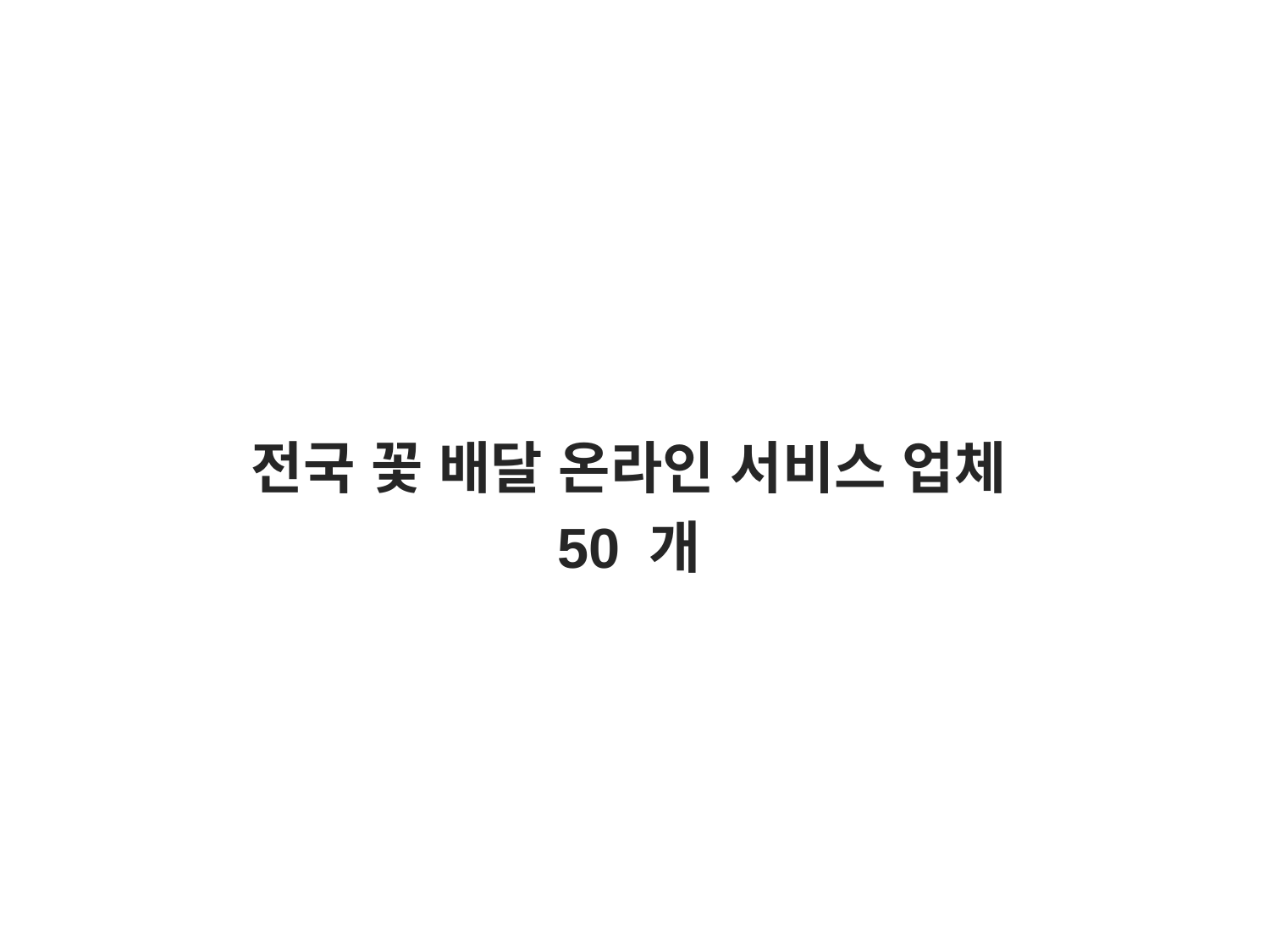

전국 꽃 배달 온라인 서비스 업체
50 개